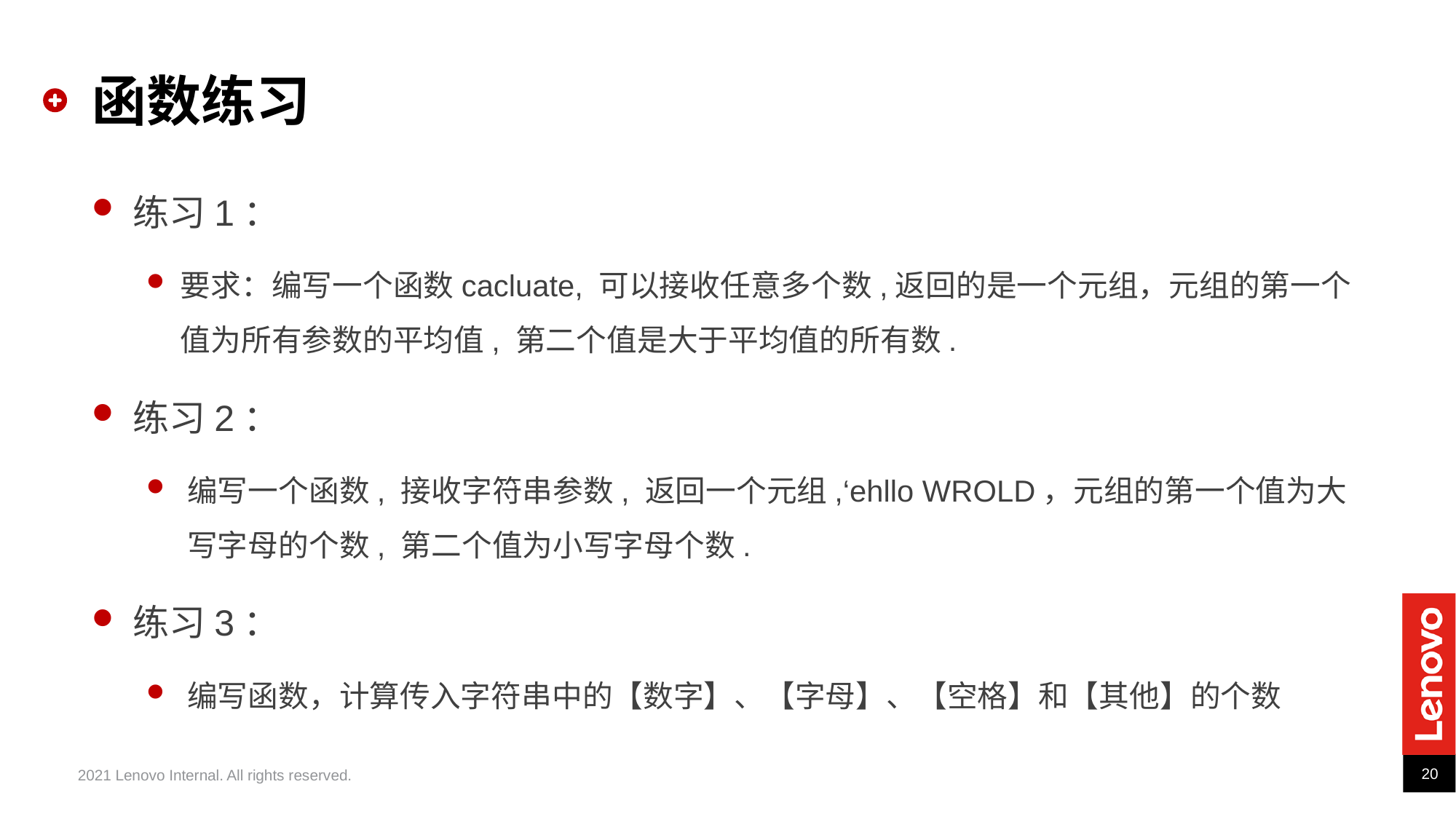

# 函数练习
练习1：
要求：编写一个函数cacluate, 可以接收任意多个数,返回的是一个元组，元组的第一个值为所有参数的平均值, 第二个值是大于平均值的所有数.
练习2：
编写一个函数, 接收字符串参数, 返回一个元组,‘ehllo WROLD，元组的第一个值为大写字母的个数, 第二个值为小写字母个数.
练习3：
编写函数，计算传入字符串中的【数字】、【字母】、【空格】和【其他】的个数